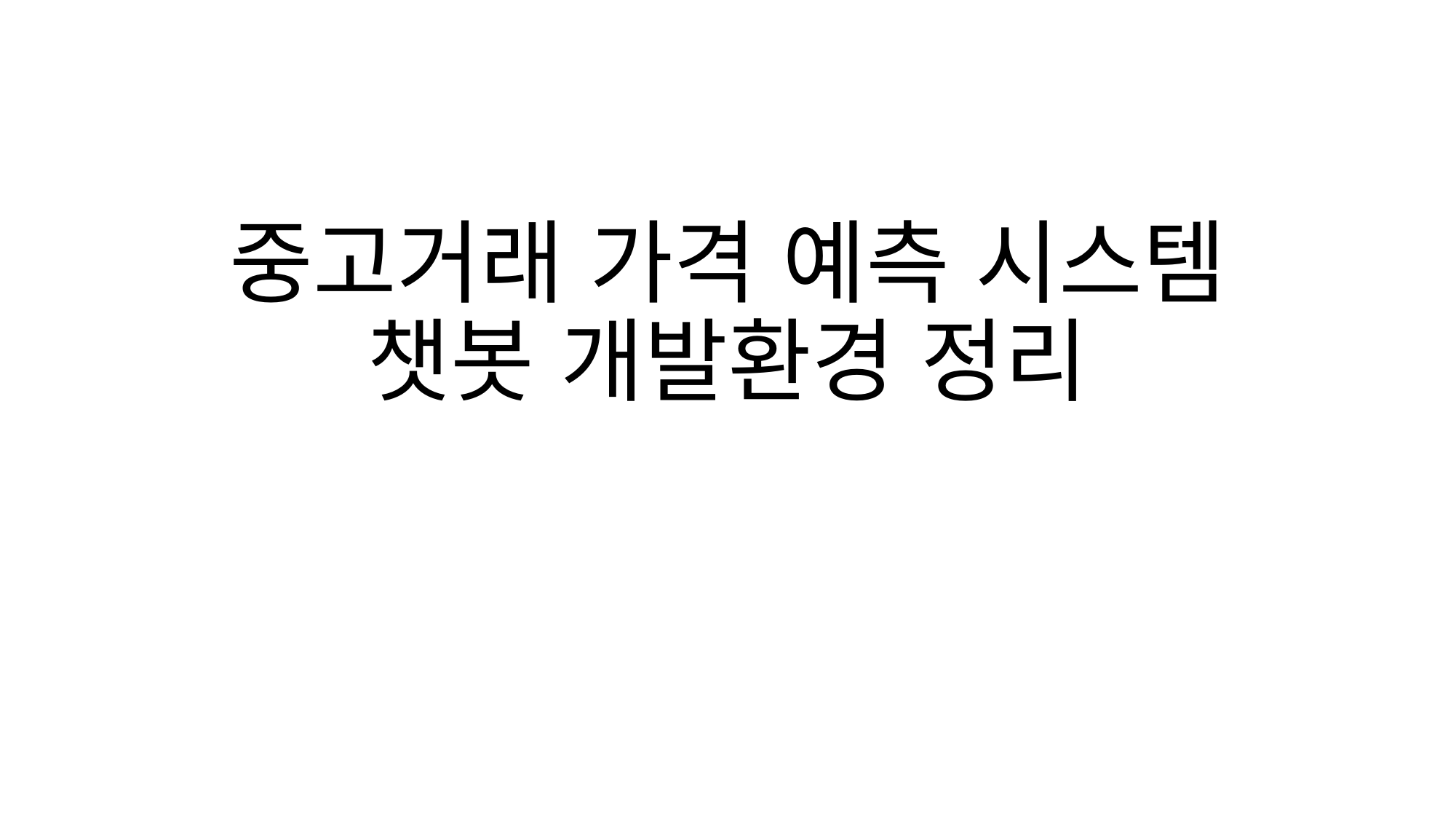

# 중고거래 가격 예측 시스템 챗봇 개발환경 정리